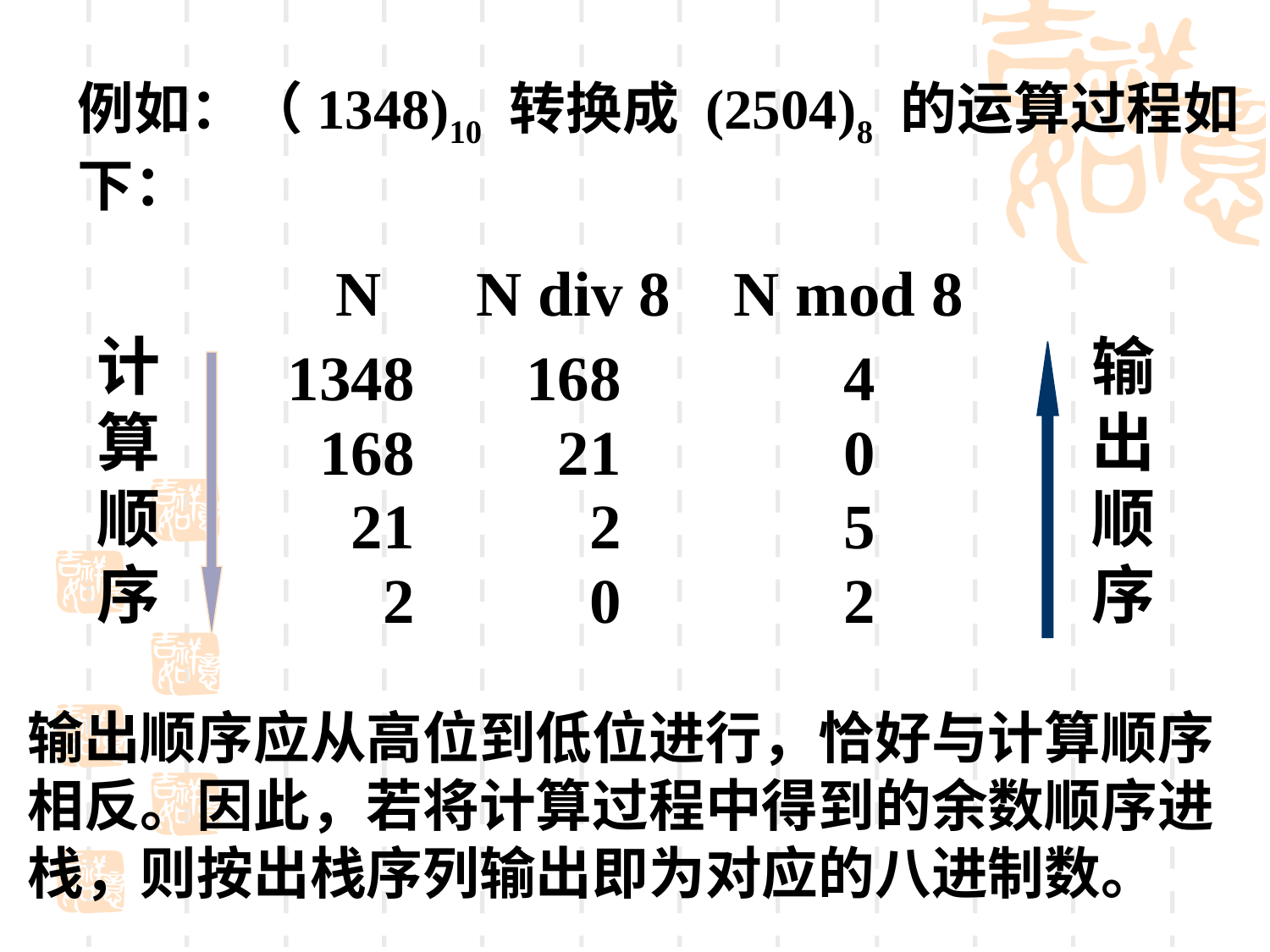

例如：（1348)10 转换成 (2504)8 的运算过程如下：
   N      N div 8    N mod 8
计算顺序

输出顺序

1348       168              4
  168         21              0
    21           2              5
      2           0              2
输出顺序应从高位到低位进行，恰好与计算顺序相反。因此，若将计算过程中得到的余数顺序进栈，则按出栈序列输出即为对应的八进制数。